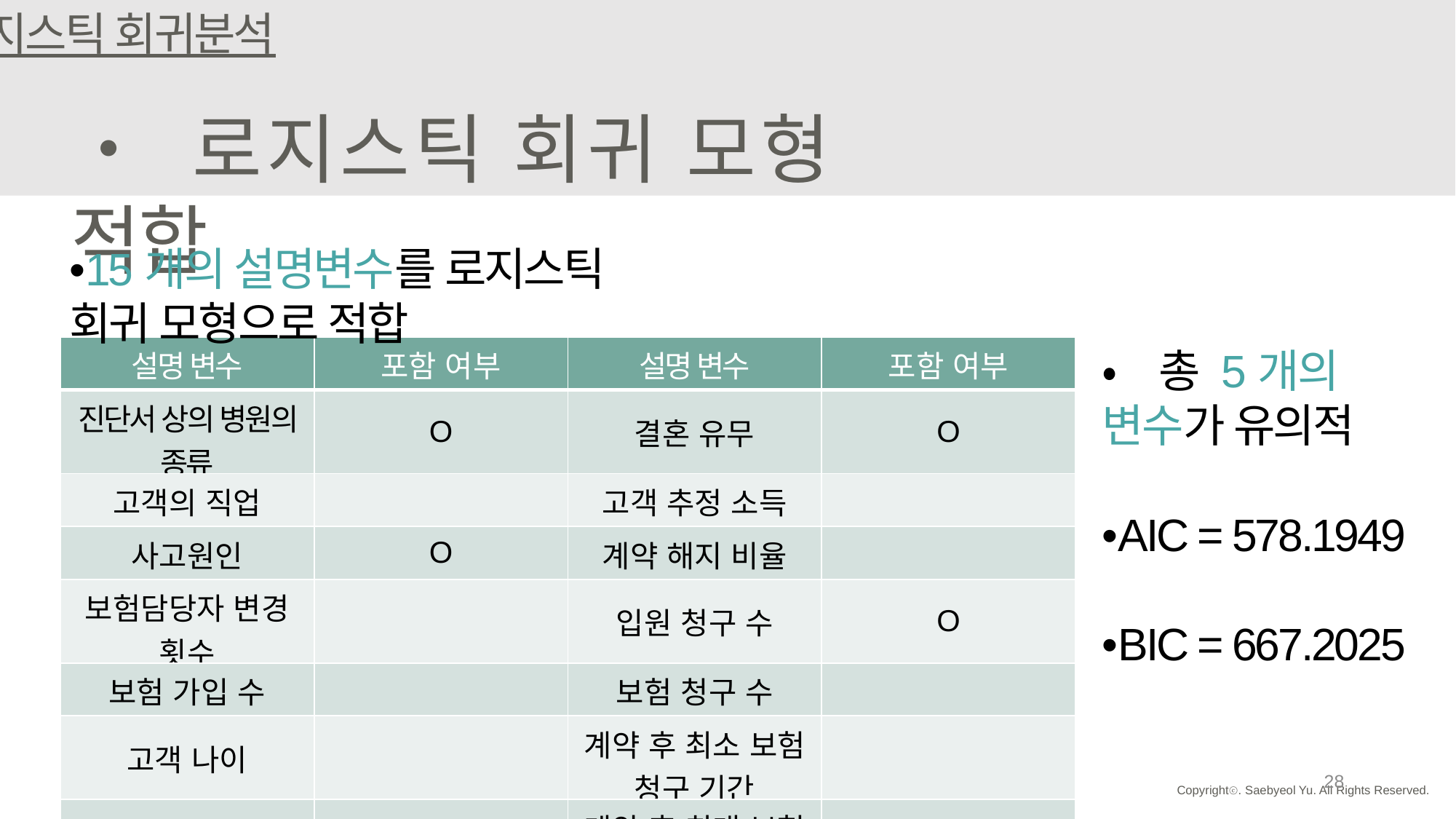

로지스틱 회귀분석
• 로지스틱 회귀 모형 적합
•15개의 설명변수를 로지스틱 회귀 모형으로 적합
| 설명 변수 | 포함 여부 | 설명 변수 | 포함 여부 |
| --- | --- | --- | --- |
| 진단서 상의 병원의 종류 | O | 결혼 유무 | O |
| 고객의 직업 |  | 고객 추정 소득 |  |
| 사고원인 | O | 계약 해지 비율 |  |
| 보험담당자 변경 횟수 |  | 입원 청구 수 | O |
| 보험 가입 수 |  | 보험 청구 수 |  |
| 고객 나이 |  | 계약 후 최소 보험 청구 기간 |  |
| 보험 설계 경험 |  | 계약 후 최대 보험 청구 기간 | O |
| 보험금 총 납입액 |  |  |  |
•총 5개의 변수가 유의적

•AIC = 578.1949

•BIC = 667.2025
28